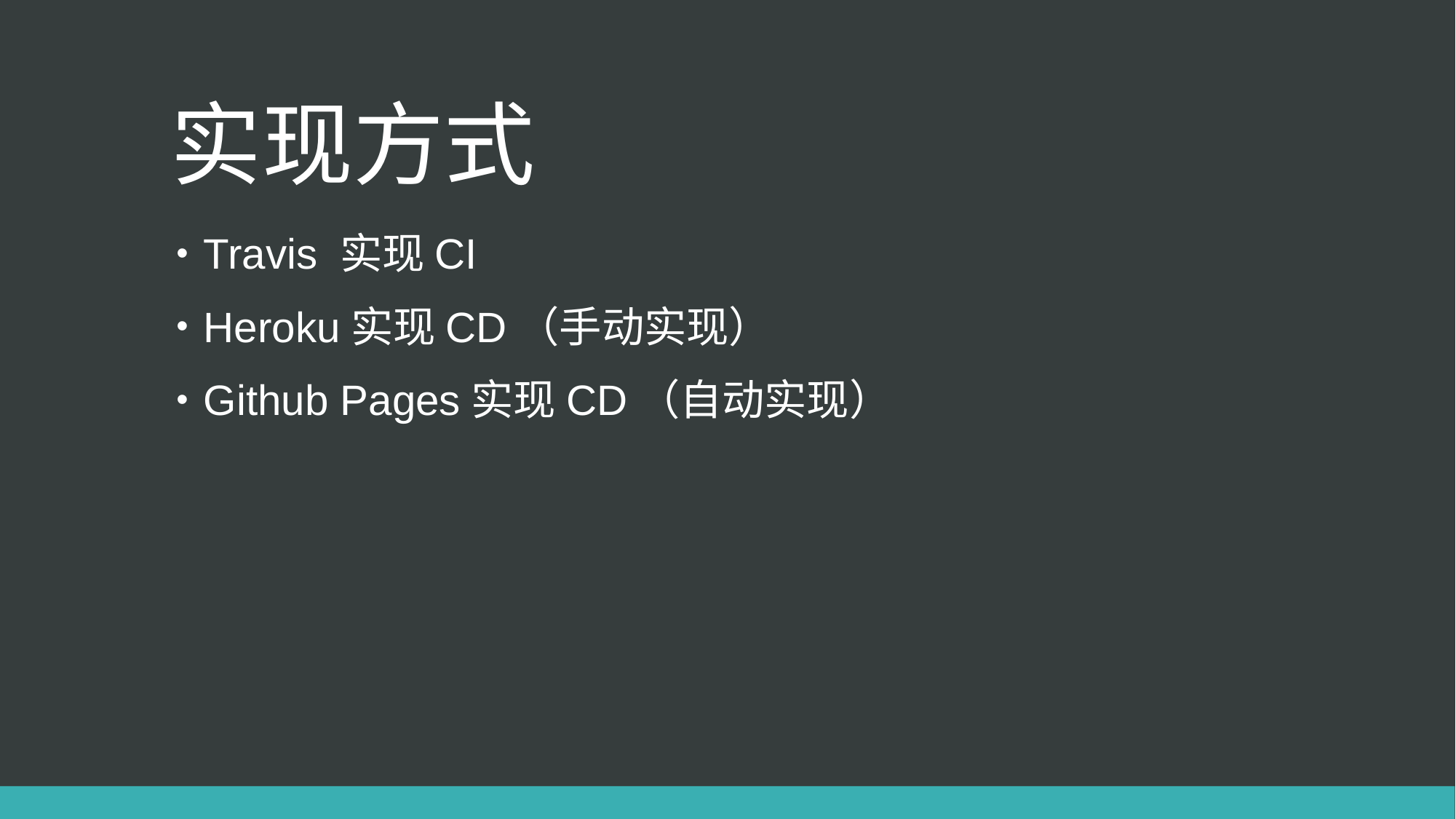

# 实现方式
Travis 实现CI
Heroku实现CD（手动实现）
Github Pages实现CD（自动实现）